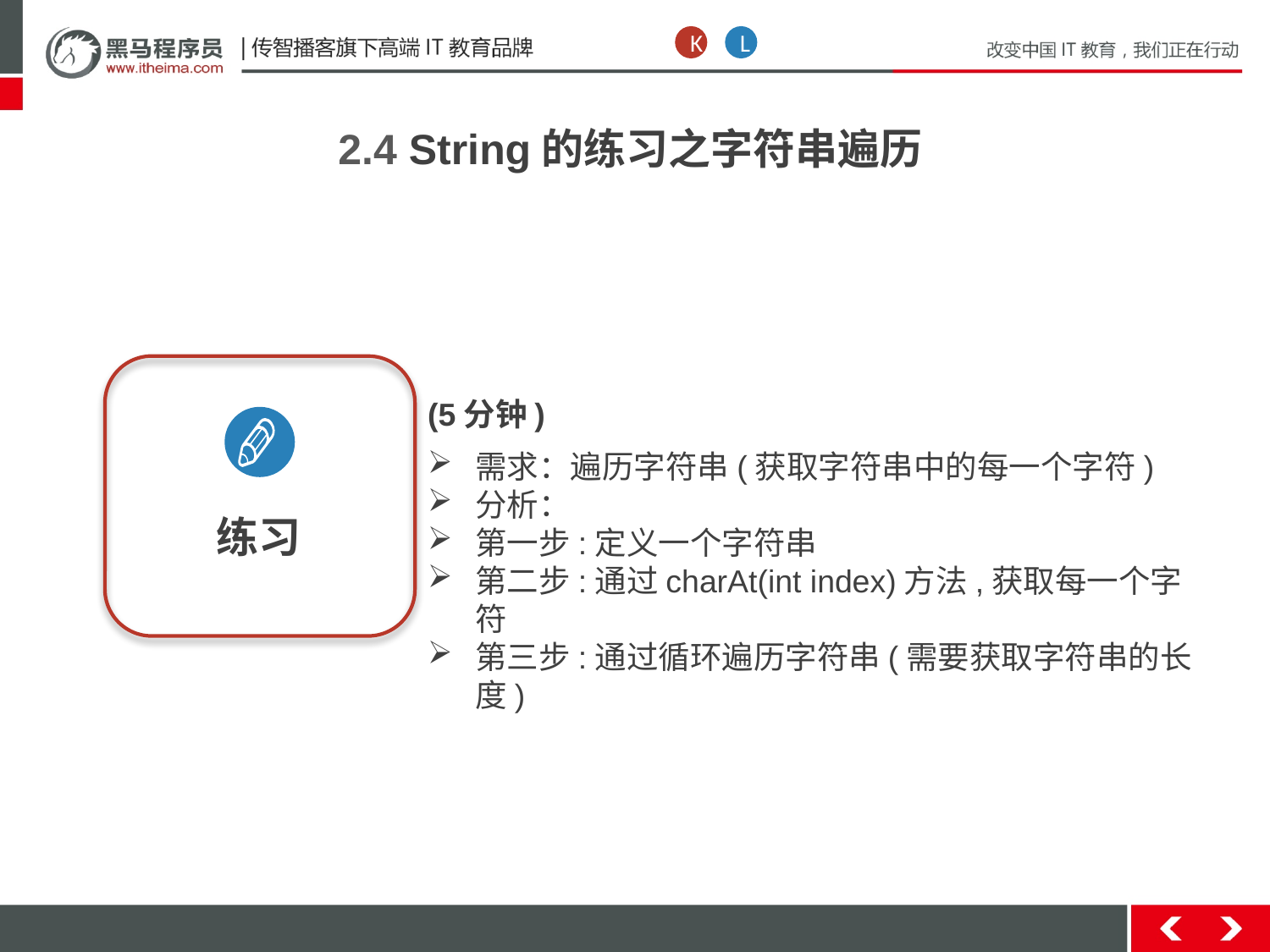

K
L
2.4 String的练习之字符串遍历

练习
(5分钟)
需求：遍历字符串(获取字符串中的每一个字符)
分析：
第一步:定义一个字符串
第二步:通过charAt(int index)方法,获取每一个字符
第三步:通过循环遍历字符串(需要获取字符串的长度)